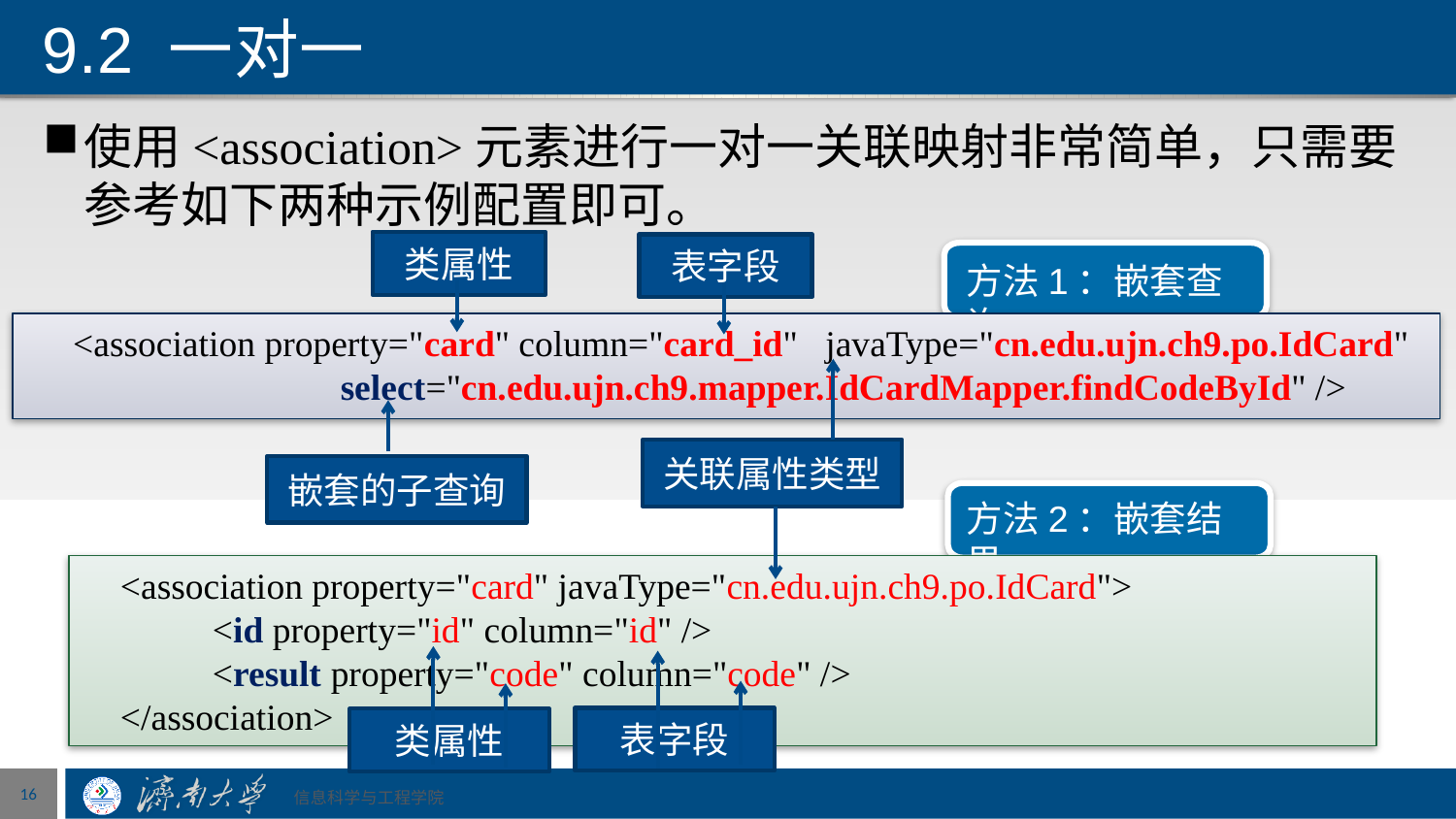

# 9.2 一对一
使用<association>元素进行一对一关联映射非常简单，只需要参考如下两种示例配置即可。

类属性
表字段

方法1：嵌套查询
逻辑运算符
算术运算符
     <association property="card" column="card_id"   javaType="cn.edu.ujn.ch9.po.IdCard"
                                  select="cn.edu.ujn.ch9.mapper.IdCardMapper.findCodeById" />
关联属性类型
嵌套的子查询

方法2：嵌套结果
逻辑运算符
算术运算符
    <association property="card" javaType="cn.edu.ujn.ch9.po.IdCard">
              <id property="id" column="id" />
              <result property="code" column="code" />
    </association>
表字段
类属性